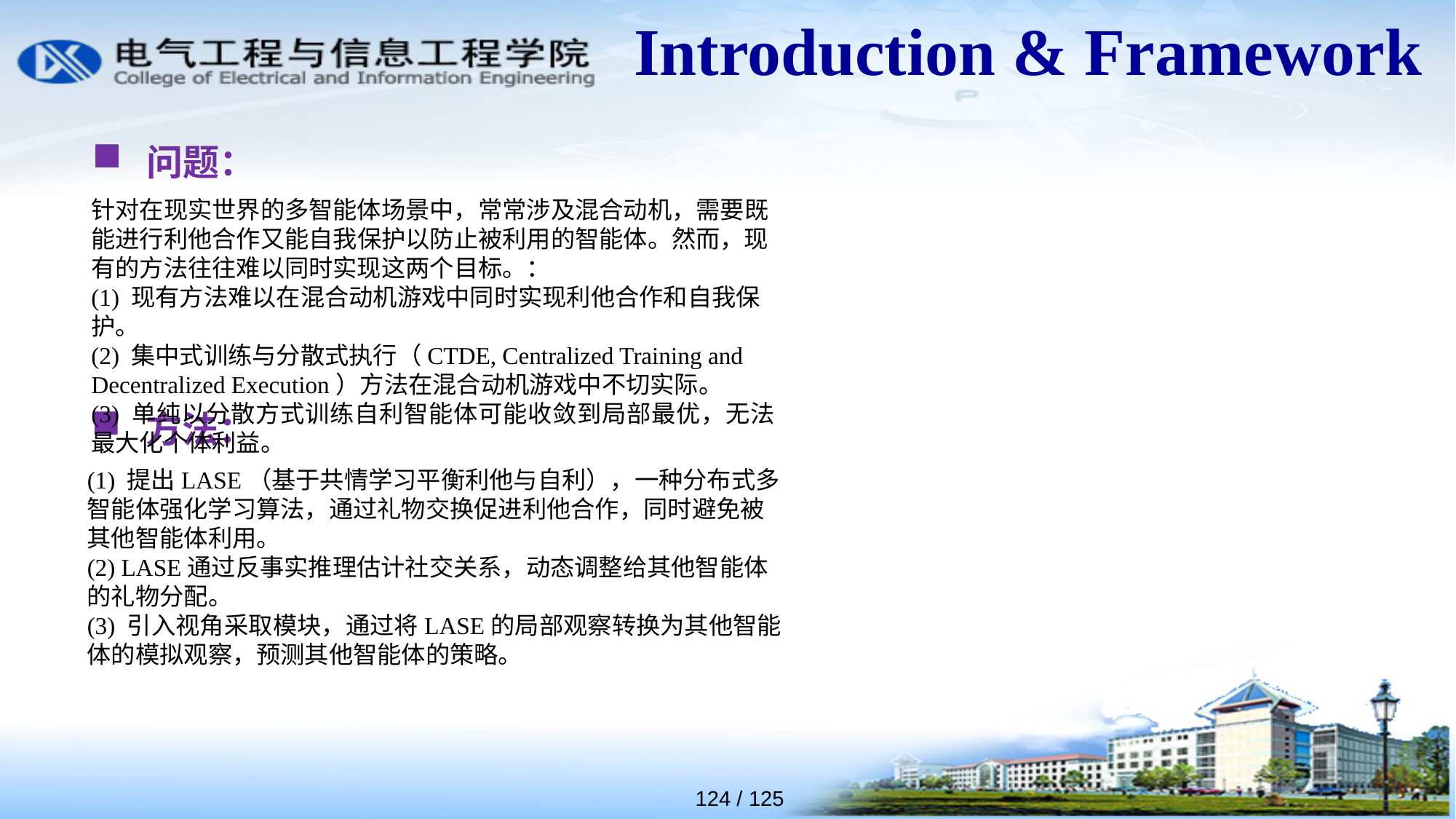

Introduction & Framework
问题：
针对在现实世界的多智能体场景中，常常涉及混合动机，需要既能进行利他合作又能自我保护以防止被利用的智能体。然而，现有的方法往往难以同时实现这两个目标。：
(1) 现有方法难以在混合动机游戏中同时实现利他合作和自我保护。
(2) 集中式训练与分散式执行（CTDE, Centralized Training and Decentralized Execution）方法在混合动机游戏中不切实际。
(3) 单纯以分散方式训练自利智能体可能收敛到局部最优，无法最大化个体利益。
方法：
(1) 提出LASE（基于共情学习平衡利他与自利），一种分布式多智能体强化学习算法，通过礼物交换促进利他合作，同时避免被其他智能体利用。
(2) LASE通过反事实推理估计社交关系，动态调整给其他智能体的礼物分配。
(3) 引入视角采取模块，通过将LASE的局部观察转换为其他智能体的模拟观察，预测其他智能体的策略。
124 / 125